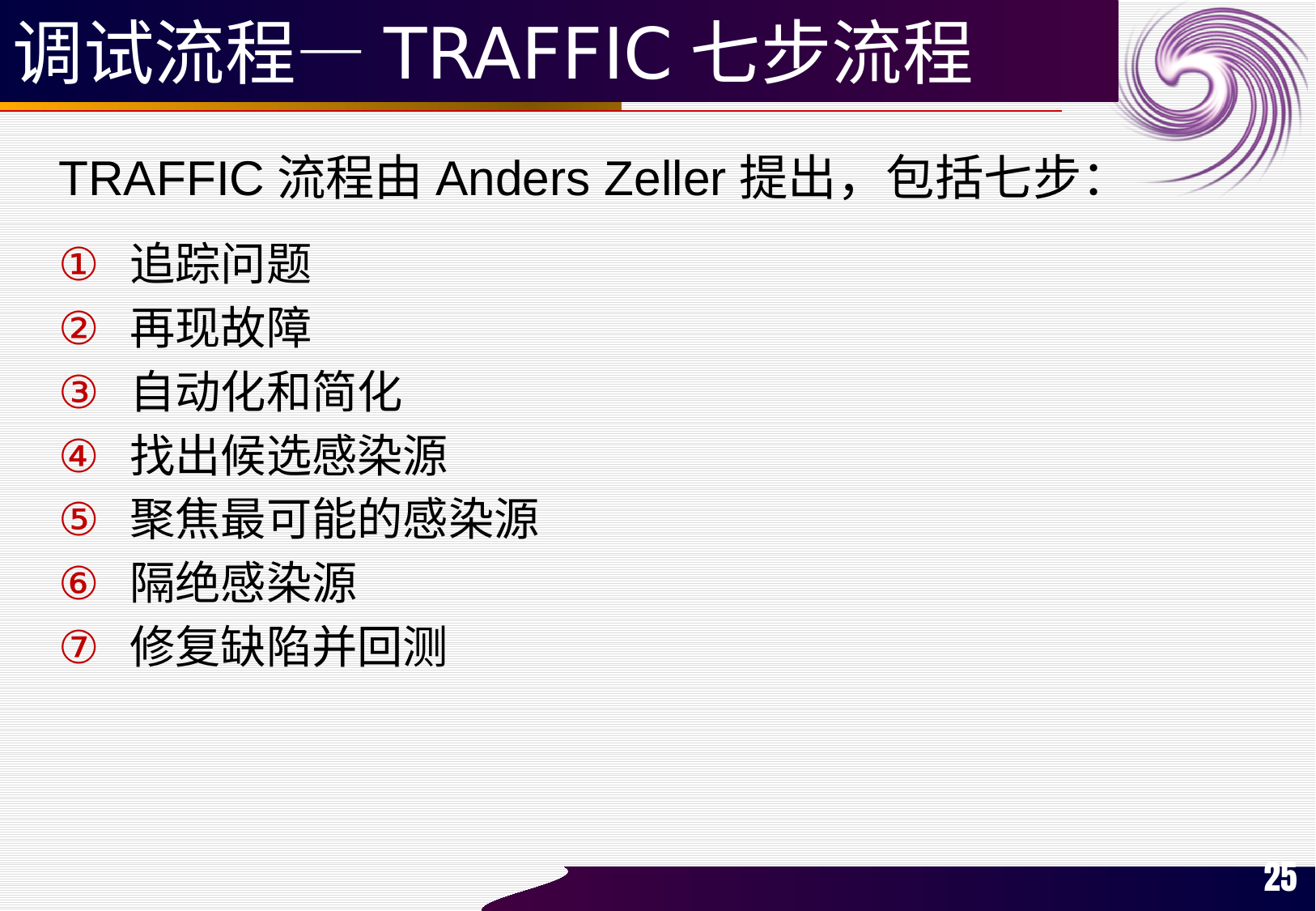

# 调试流程—TRAFFIC七步流程
TRAFFIC流程由Anders Zeller提出，包括七步：

追踪问题
再现故障
自动化和简化
找出候选感染源
聚焦最可能的感染源
隔绝感染源
修复缺陷并回测
25